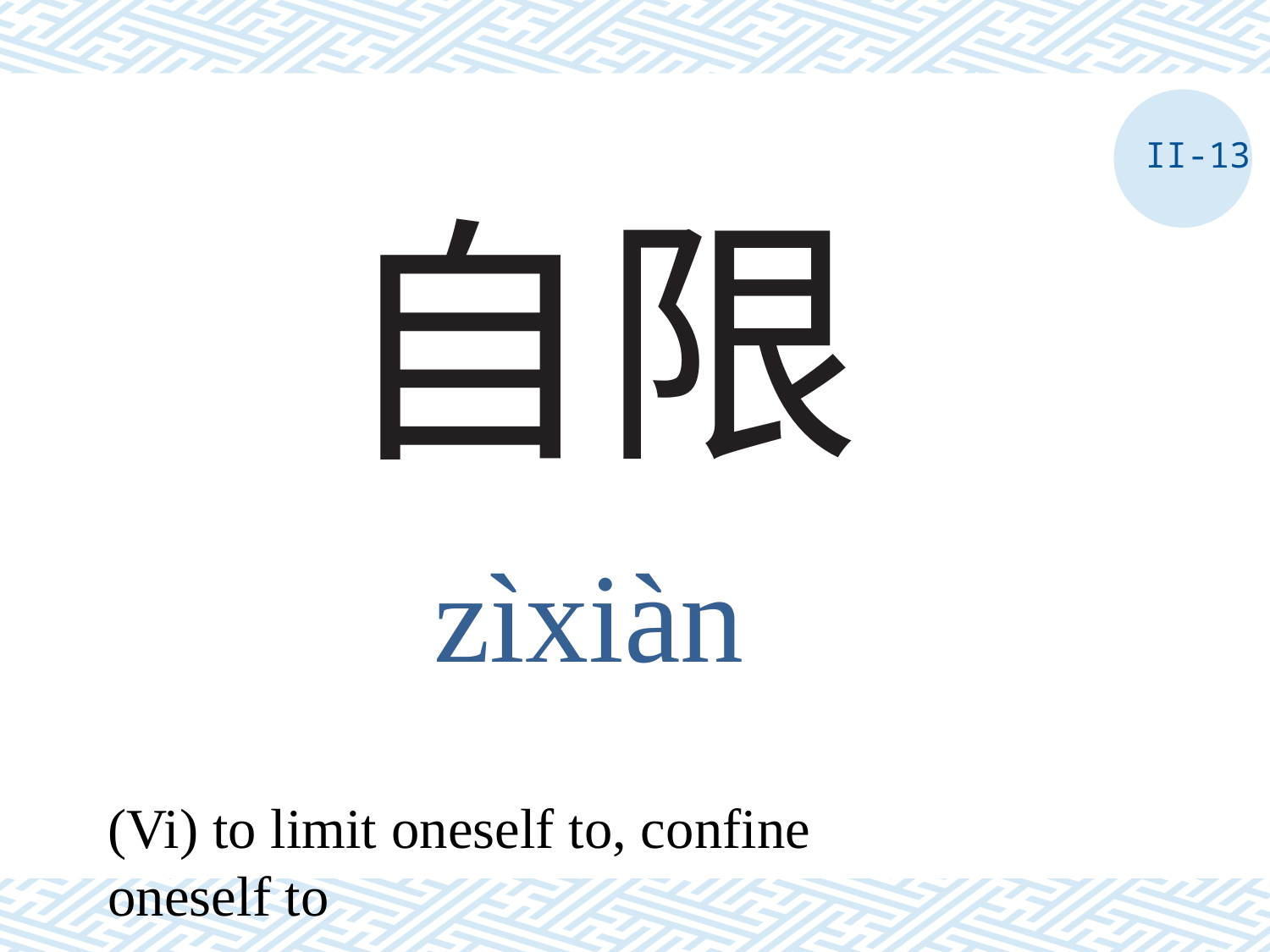

II-13

# 自限
zìxiàn
(Vi) to limit oneself to, confine oneself to